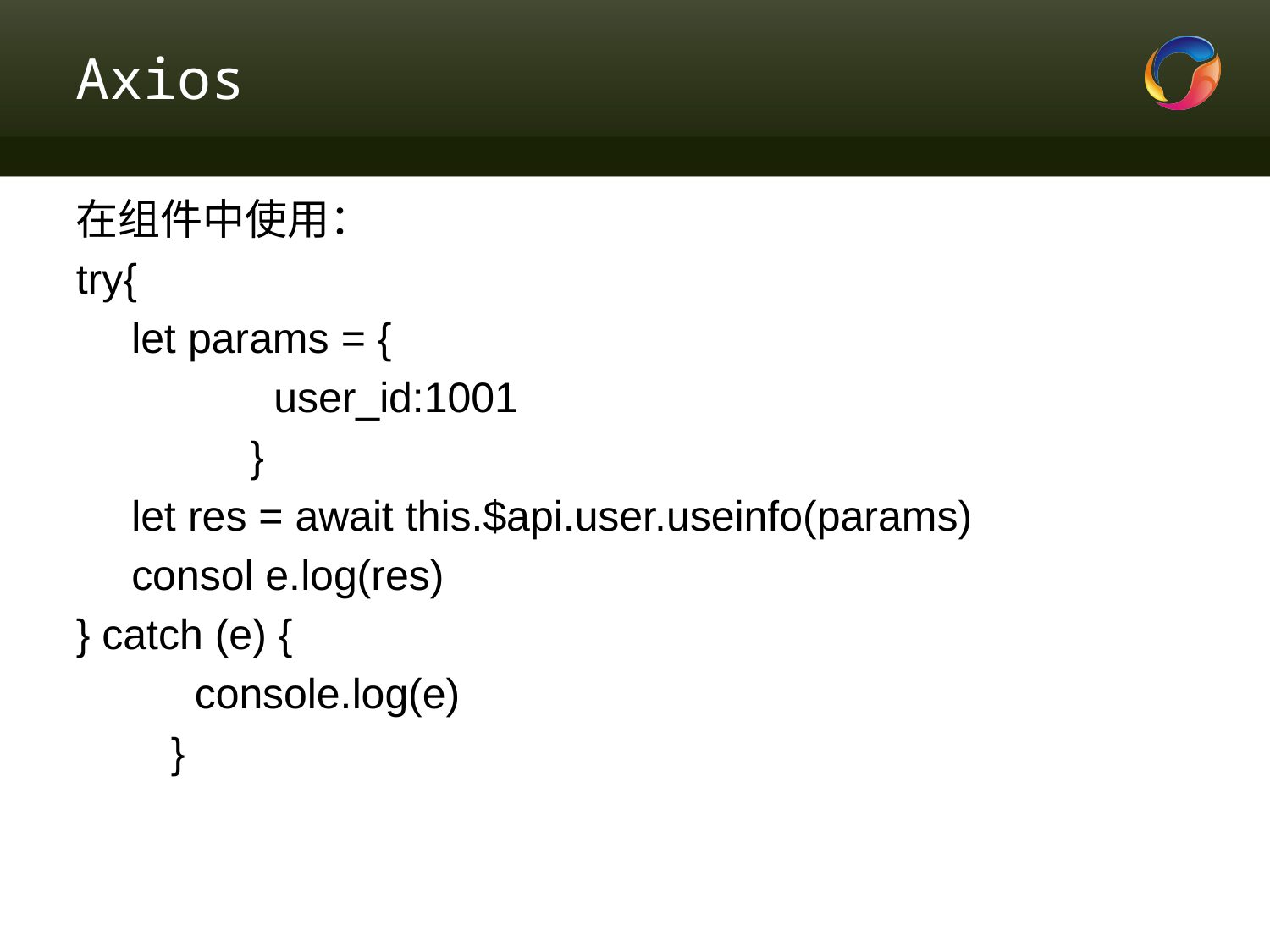

# Axios
在组件中使用：
try{
let params = {
            user_id:1001
          }
let res = await this.$api.user.useinfo(params)
consol e.log(res)
} catch (e) {
          console.log(e)
        }